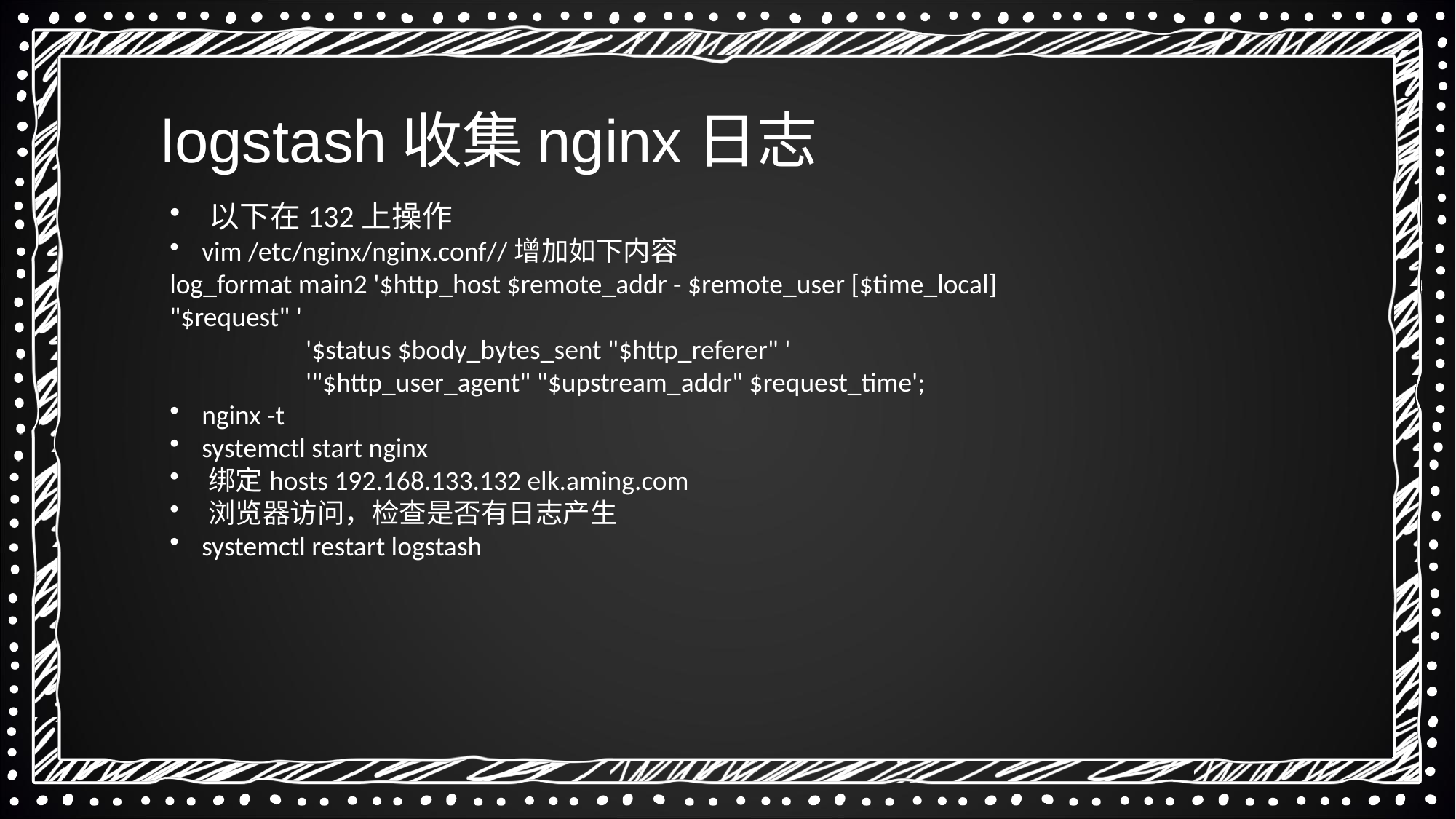

logstash收集nginx日志
 以下在132上操作
 vim /etc/nginx/nginx.conf//增加如下内容
log_format main2 '$http_host $remote_addr - $remote_user [$time_local] "$request" '
                      '$status $body_bytes_sent "$http_referer" '
                      '"$http_user_agent" "$upstream_addr" $request_time';
 nginx -t
 systemctl start nginx
 绑定hosts 192.168.133.132 elk.aming.com
 浏览器访问，检查是否有日志产生
 systemctl restart logstash